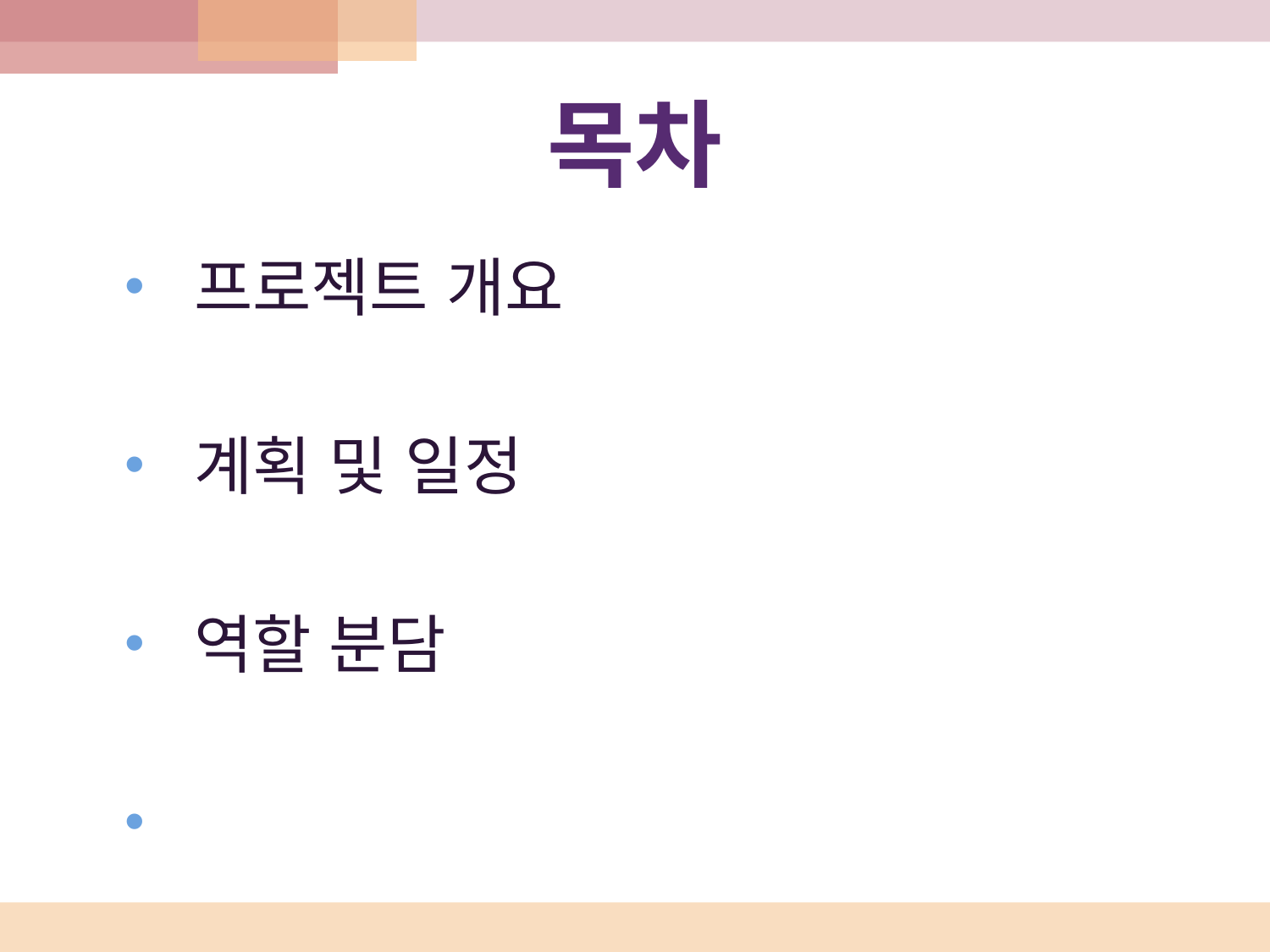

# 목차
 프로젝트 개요

 계획 및 일정

 역할 분담